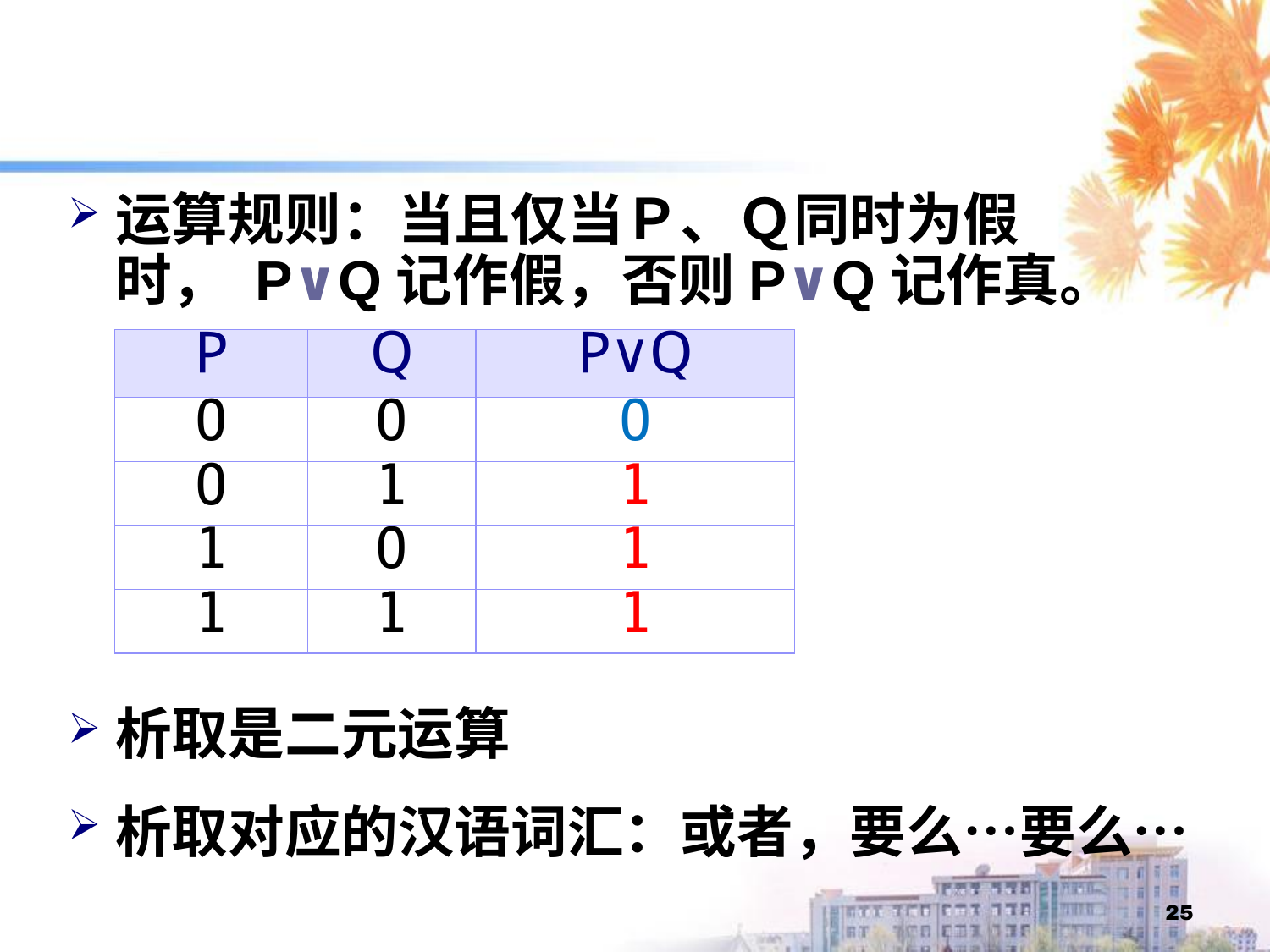

运算规则：当且仅当Ｐ、Ｑ同时为假时， P∨Q记作假，否则P∨Q记作真。
| P | Q | P∨Q |
| --- | --- | --- |
| 0 | 0 | 0 |
| 0 | 1 | 1 |
| 1 | 0 | 1 |
| 1 | 1 | 1 |
析取是二元运算

析取对应的汉语词汇：或者，要么…要么…

25